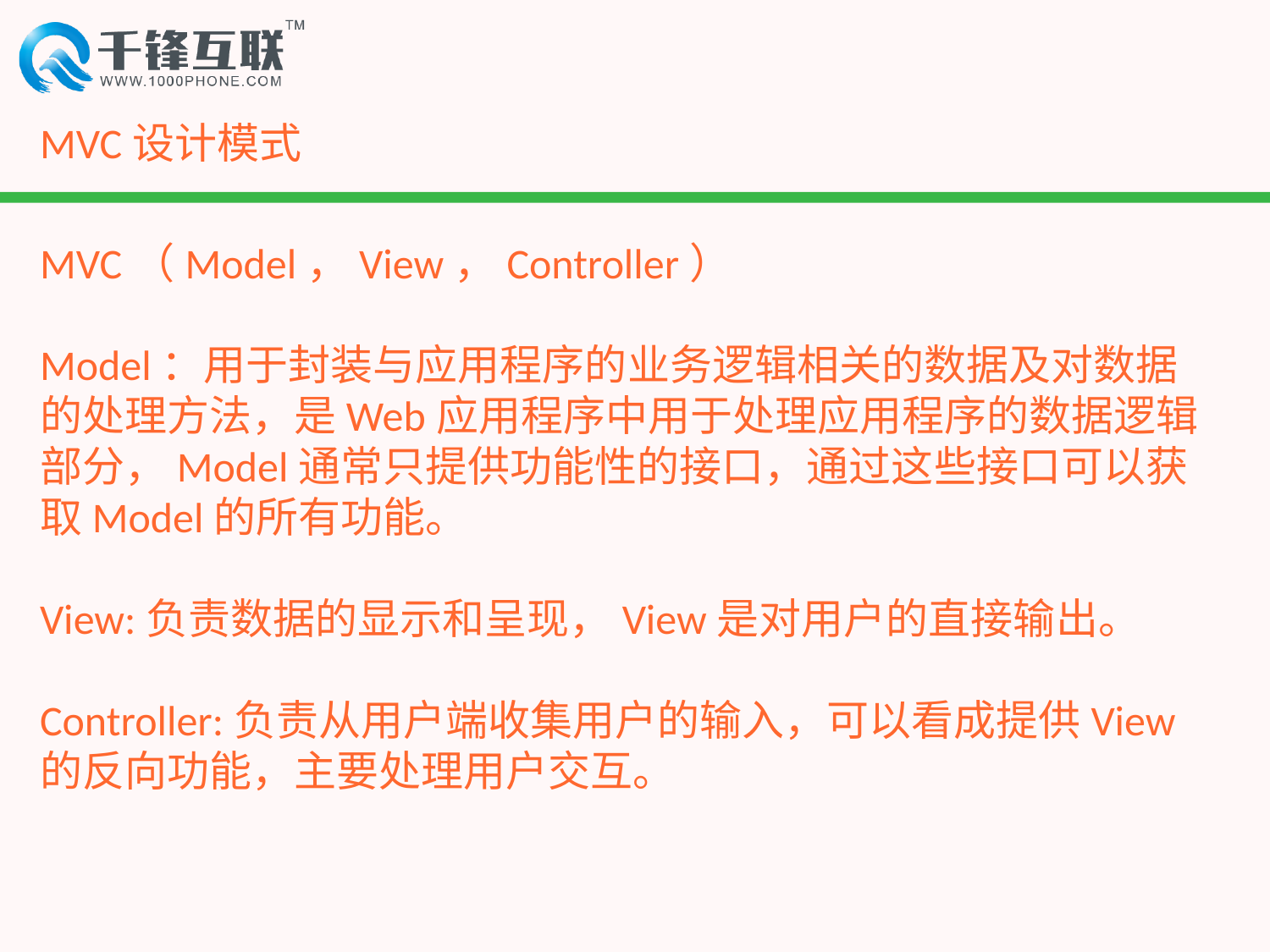

# MVC设计模式
MVC（Model，View，Controller）

Model：用于封装与应用程序的业务逻辑相关的数据及对数据的处理方法，是Web应用程序中用于处理应用程序的数据逻辑部分，Model通常只提供功能性的接口，通过这些接口可以获取Model的所有功能。

View:负责数据的显示和呈现，View是对用户的直接输出。

Controller:负责从用户端收集用户的输入，可以看成提供View的反向功能，主要处理用户交互。